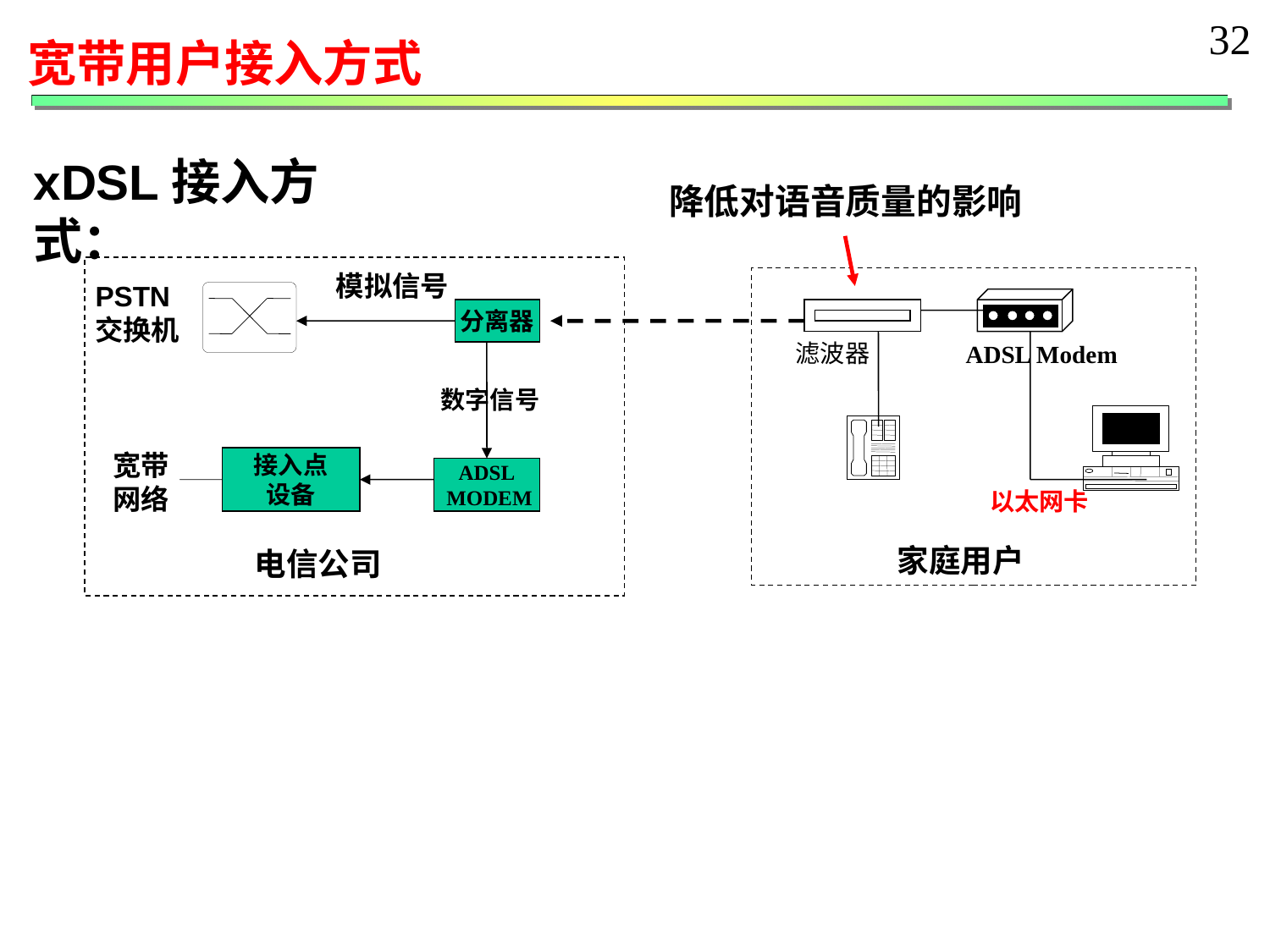

32
宽带用户接入方式

xDSL接入方式：
降低对语音质量的影响

模拟信号

PSTN
交换机

分离器

滤波器

ADSL Modem

数字信号

宽带
网络
接入点
设备
ADSL
 MODEM

以太网卡

家庭用户
电信公司